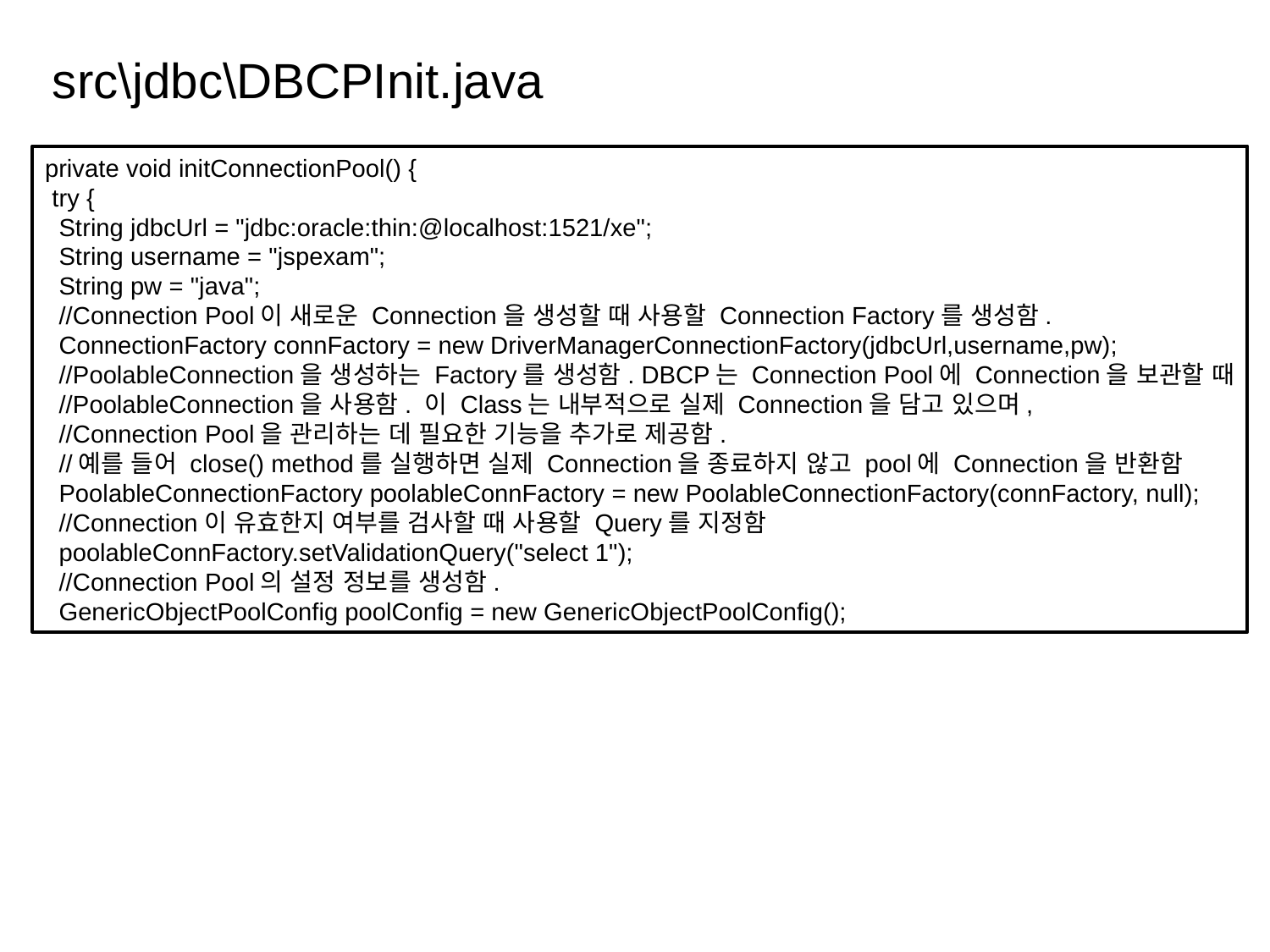

# src\jdbc\DBCPInit.java
private void initConnectionPool() {
 try {
  String jdbcUrl = "jdbc:oracle:thin:@localhost:1521/xe";
  String username = "jspexam";
  String pw = "java";
  //Connection Pool이 새로운 Connection을 생성할 때 사용할 Connection Factory를 생성함.
  ConnectionFactory connFactory = new DriverManagerConnectionFactory(jdbcUrl,username,pw);
  //PoolableConnection을 생성하는 Factory를 생성함. DBCP는 Connection Pool에 Connection을 보관할 때
  //PoolableConnection을 사용함. 이 Class는 내부적으로 실제 Connection을 담고 있으며,
  //Connection Pool을 관리하는 데 필요한 기능을 추가로 제공함.
  //예를 들어 close() method를 실행하면 실제 Connection을 종료하지 않고 pool에 Connection을 반환함
  PoolableConnectionFactory poolableConnFactory = new PoolableConnectionFactory(connFactory, null);
  //Connection이 유효한지 여부를 검사할 때 사용할 Query를 지정함
  poolableConnFactory.setValidationQuery("select 1");
  //Connection Pool의 설정 정보를 생성함.
  GenericObjectPoolConfig poolConfig = new GenericObjectPoolConfig();